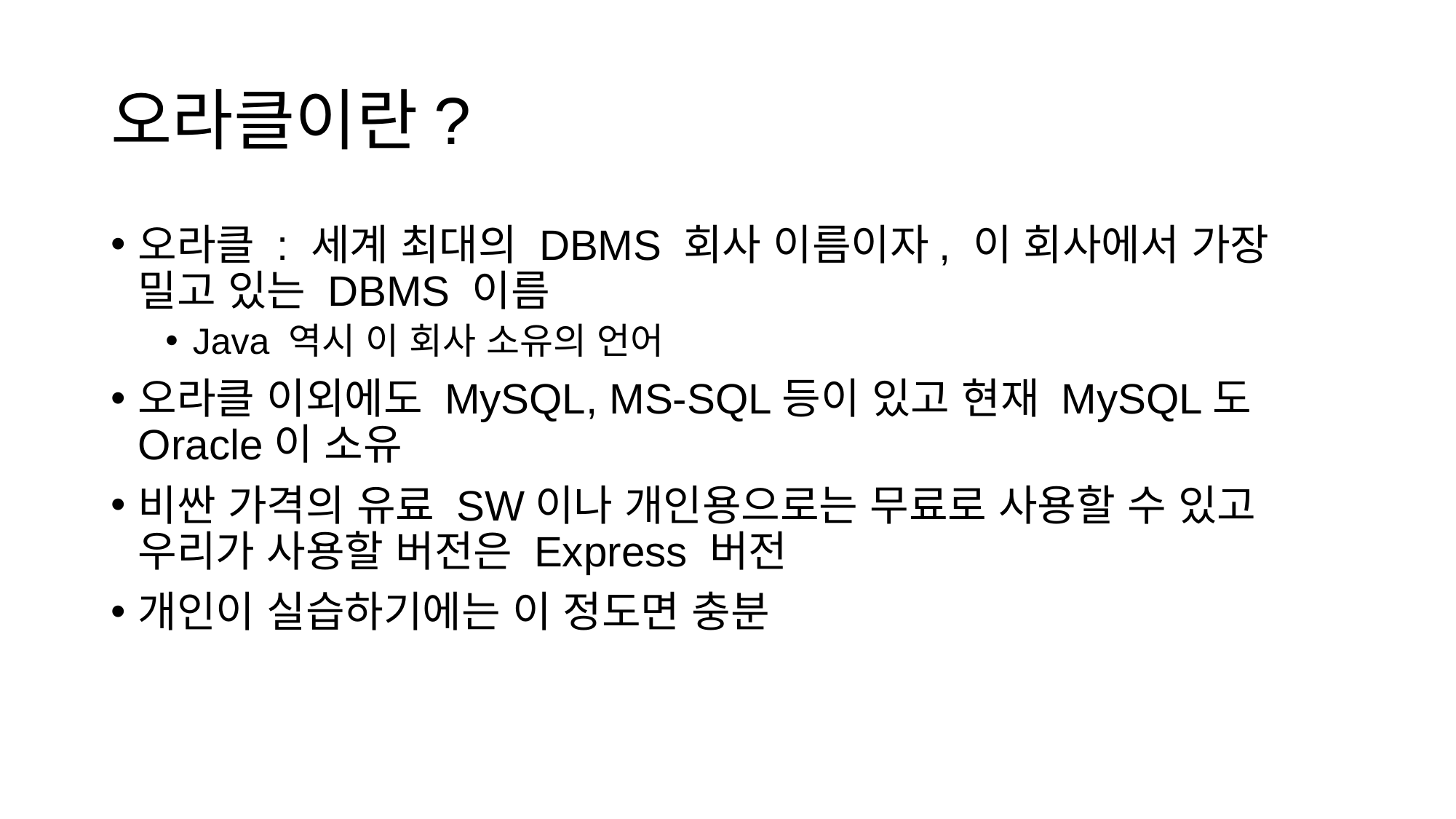

# 오라클이란?
오라클 : 세계 최대의 DBMS 회사 이름이자, 이 회사에서 가장 밀고 있는 DBMS 이름
Java 역시 이 회사 소유의 언어
오라클 이외에도 MySQL, MS-SQL등이 있고 현재 MySQL도 Oracle이 소유
비싼 가격의 유료 SW이나 개인용으로는 무료로 사용할 수 있고 우리가 사용할 버전은 Express 버전
개인이 실습하기에는 이 정도면 충분